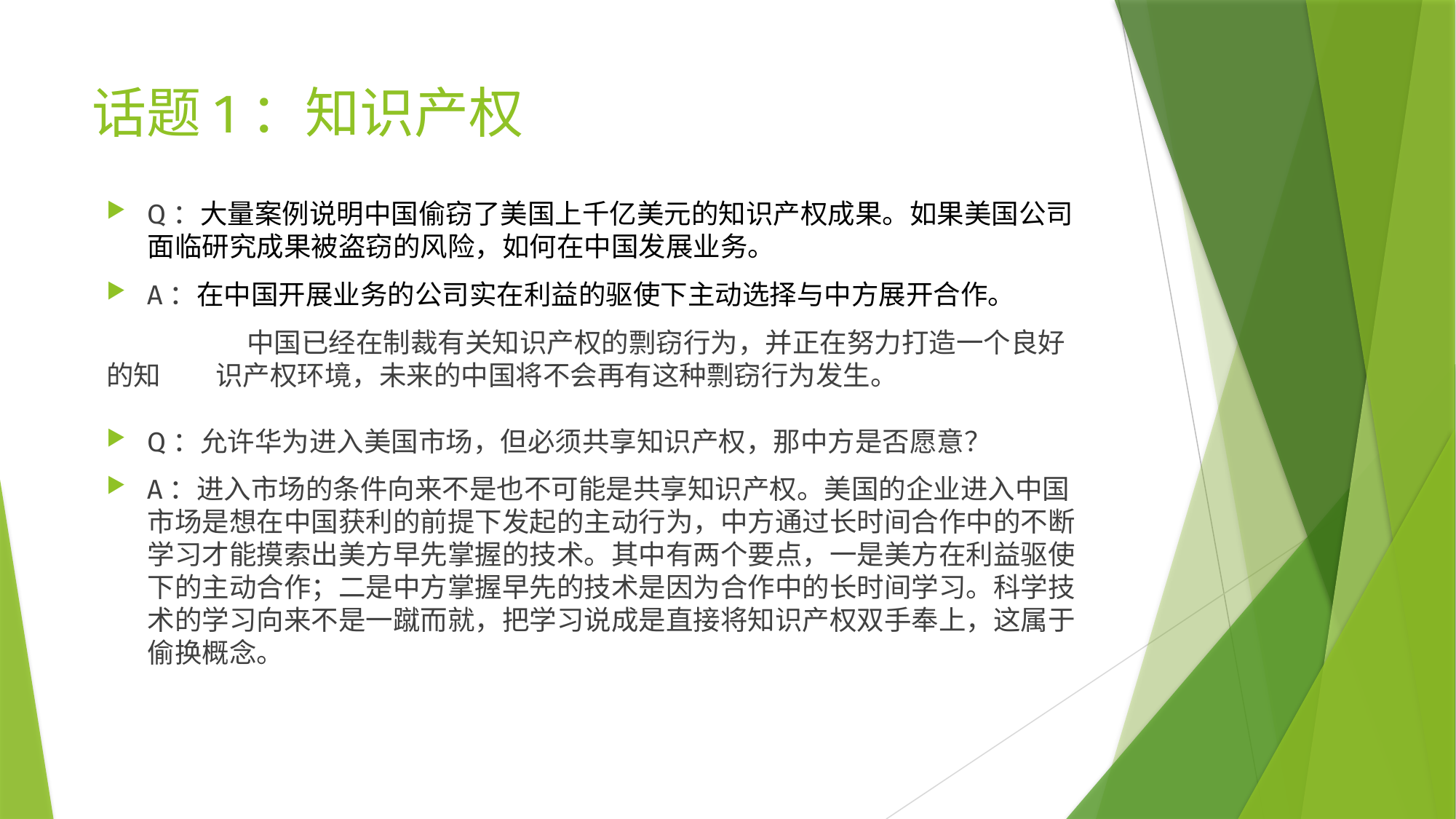

# 话题1：知识产权
Q：大量案例说明中国偷窃了美国上千亿美元的知识产权成果。如果美国公司面临研究成果被盗窃的风险，如何在中国发展业务。
A：在中国开展业务的公司实在利益的驱使下主动选择与中方展开合作。
	    中国已经在制裁有关知识产权的剽窃行为，并正在努力打造一个良好的知	识产权环境，未来的中国将不会再有这种剽窃行为发生。
Q：允许华为进入美国市场，但必须共享知识产权，那中方是否愿意？
A：进入市场的条件向来不是也不可能是共享知识产权。美国的企业进入中国市场是想在中国获利的前提下发起的主动行为，中方通过长时间合作中的不断学习才能摸索出美方早先掌握的技术。其中有两个要点，一是美方在利益驱使下的主动合作；二是中方掌握早先的技术是因为合作中的长时间学习。科学技术的学习向来不是一蹴而就，把学习说成是直接将知识产权双手奉上，这属于偷换概念。